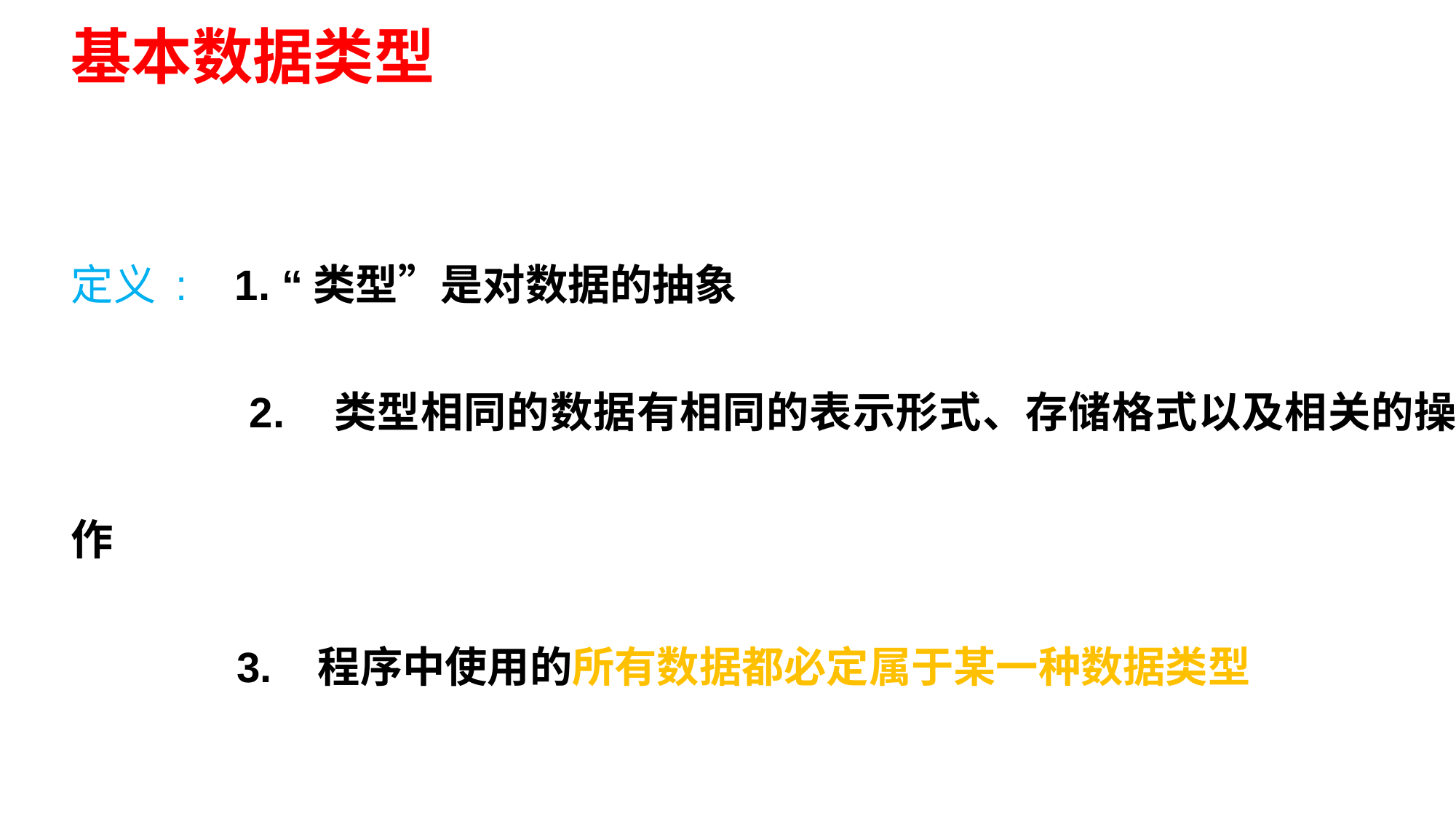

基本数据类型

定义 :    1. “类型”是对数据的抽象
              2.   类型相同的数据有相同的表示形式、存储格式以及相关的操作
              3.   程序中使用的所有数据都必定属于某一种数据类型